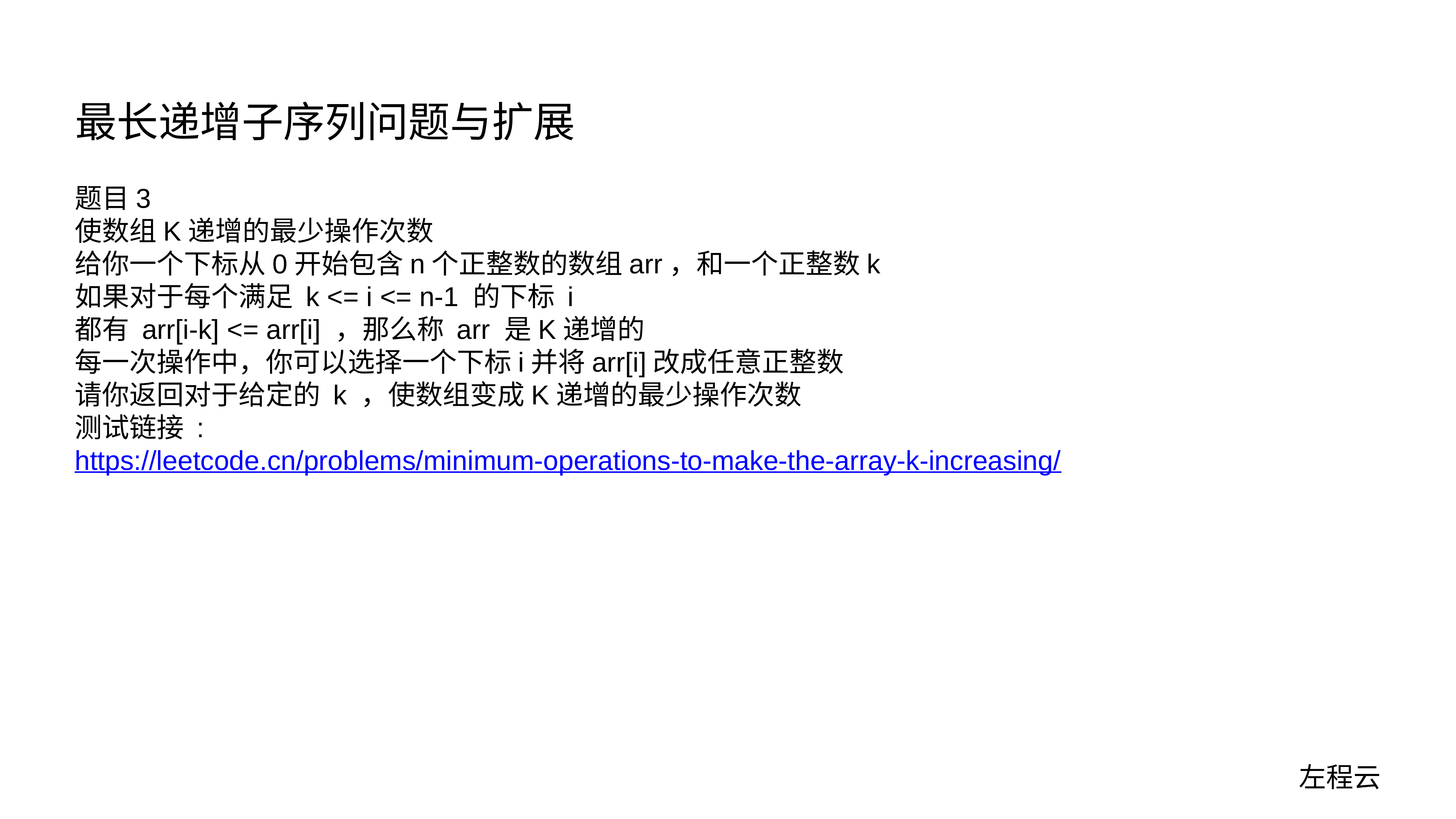

# 最长递增子序列问题与扩展
题目3
使数组K递增的最少操作次数
给你一个下标从0开始包含n个正整数的数组arr，和一个正整数k
如果对于每个满足 k <= i <= n-1 的下标 i
都有 arr[i-k] <= arr[i] ，那么称 arr 是K递增的
每一次操作中，你可以选择一个下标i并将arr[i]改成任意正整数
请你返回对于给定的 k ，使数组变成K递增的最少操作次数
测试链接 :
https://leetcode.cn/problems/minimum-operations-to-make-the-array-k-increasing/
左程云